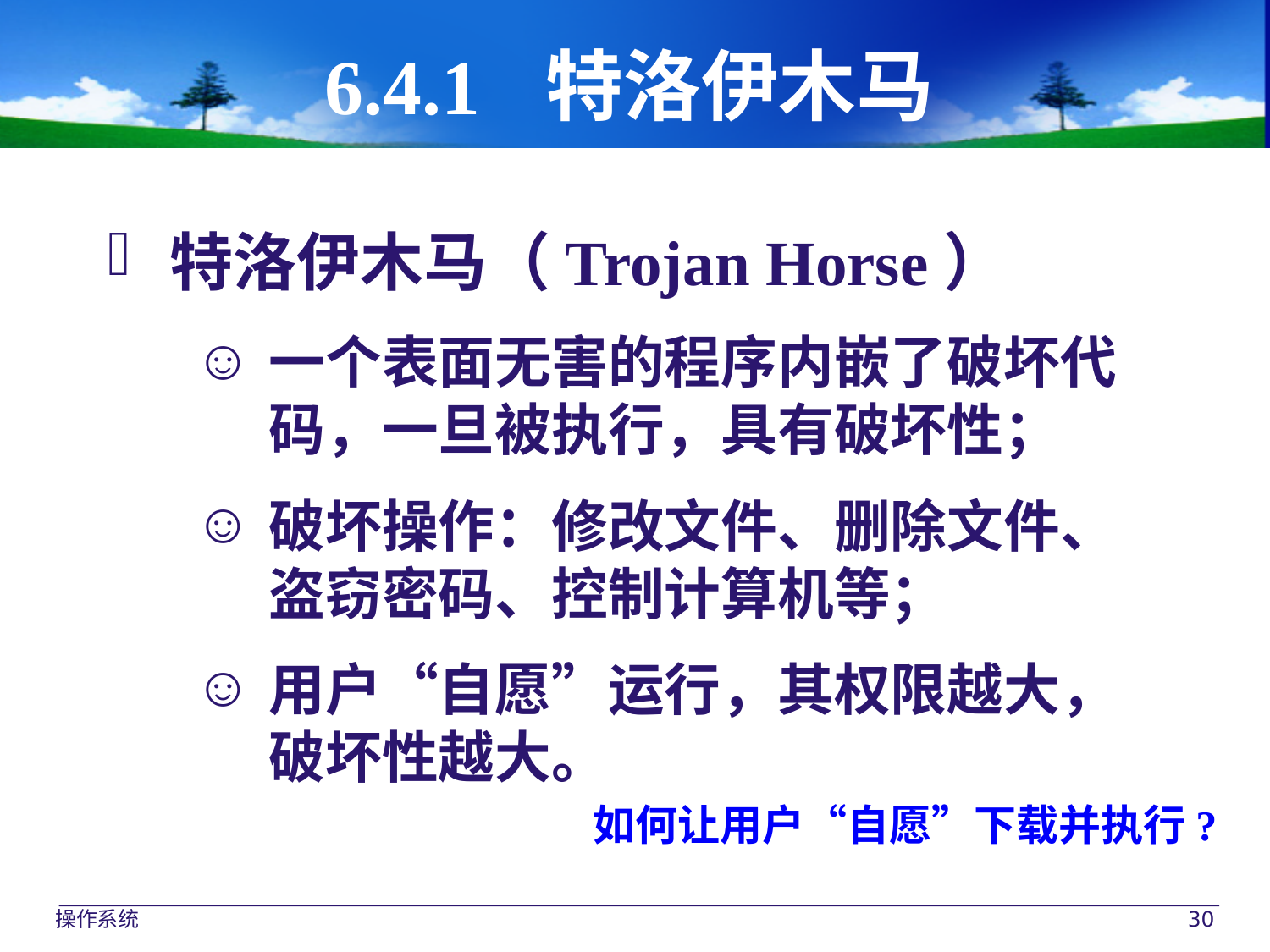

# 6.4.1 特洛伊木马
特洛伊木马（Trojan Horse）
一个表面无害的程序内嵌了破坏代码，一旦被执行，具有破坏性；
破坏操作：修改文件、删除文件、盗窃密码、控制计算机等；
用户“自愿”运行，其权限越大，破坏性越大。
如何让用户“自愿”下载并执行?
操作系统
30